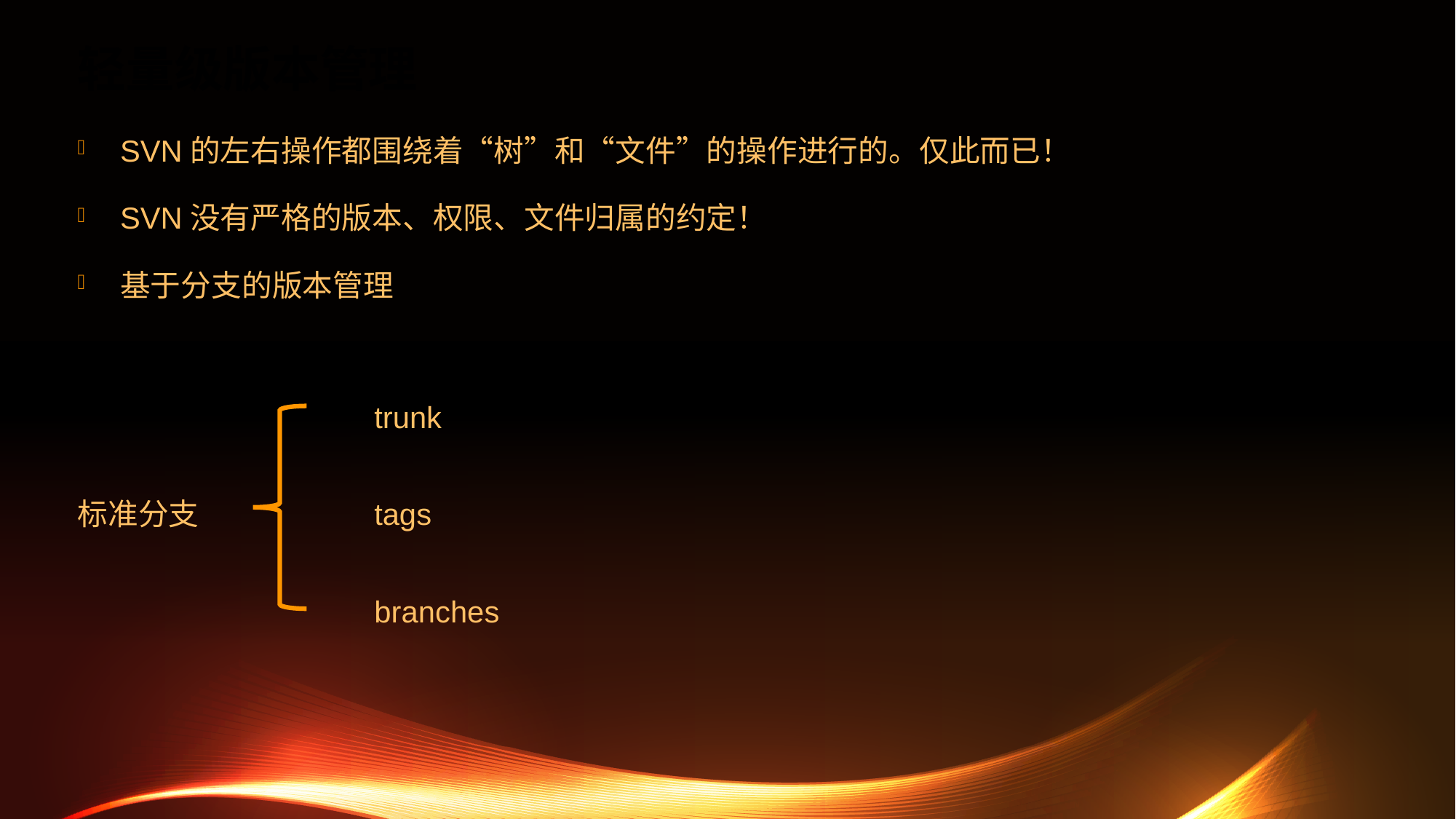

# 轻量级版本管理
SVN的左右操作都围绕着“树”和“文件”的操作进行的。仅此而已！
SVN没有严格的版本、权限、文件归属的约定！
基于分支的版本管理

trunk

标准分支
tags
branches